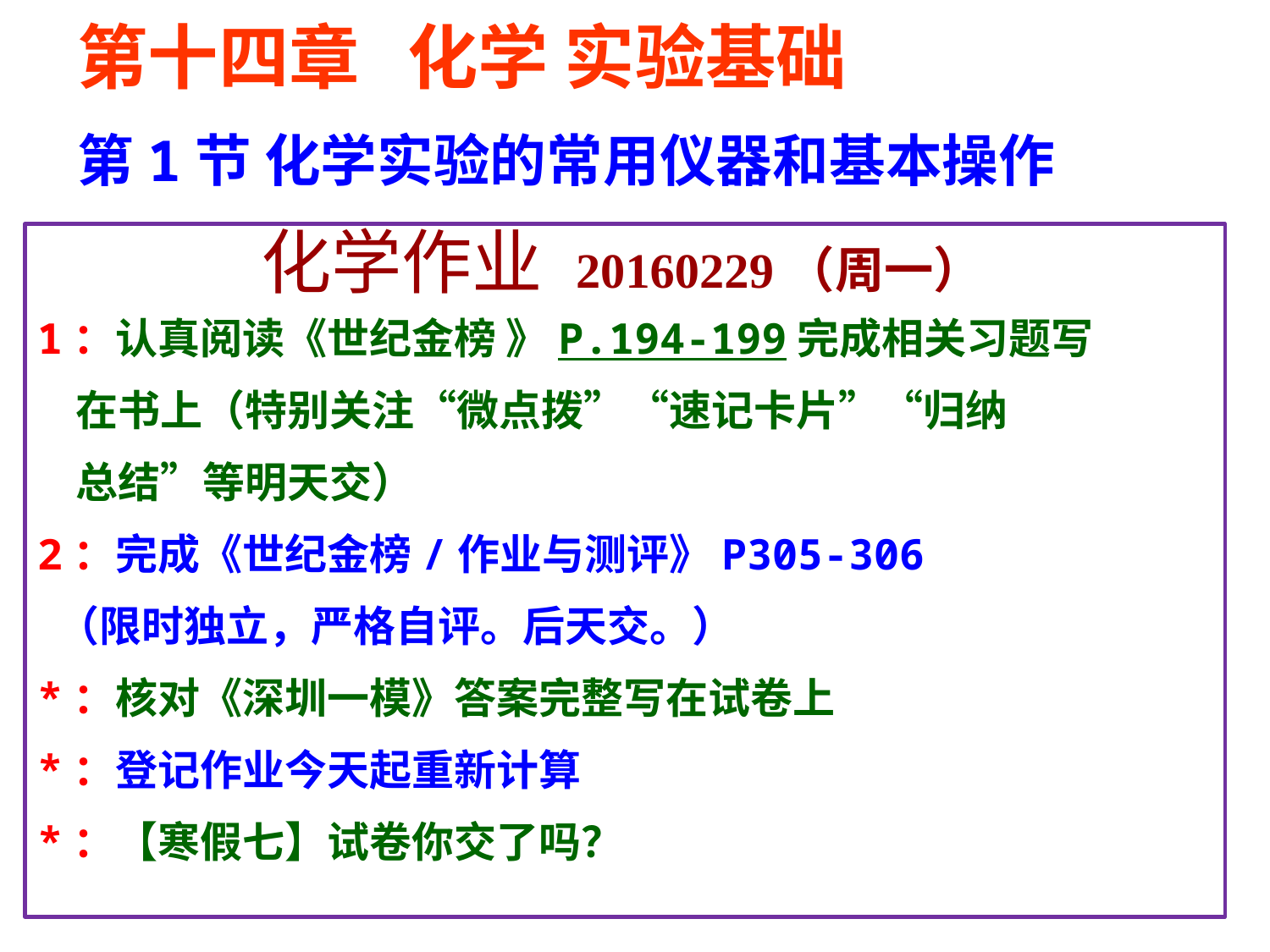

第十四章   化学 实验基础
第1节 化学实验的常用仪器和基本操作
        化学作业 20160229（周一）
1：认真阅读《世纪金榜 》P.194-199完成相关习题写
   在书上（特别关注“微点拨”“速记卡片”“归纳
   总结”等明天交）
2：完成《世纪金榜/作业与测评》P305-306
 （限时独立，严格自评。后天交。）
*：核对《深圳一模》答案完整写在试卷上
*：登记作业今天起重新计算
*：【寒假七】试卷你交了吗？